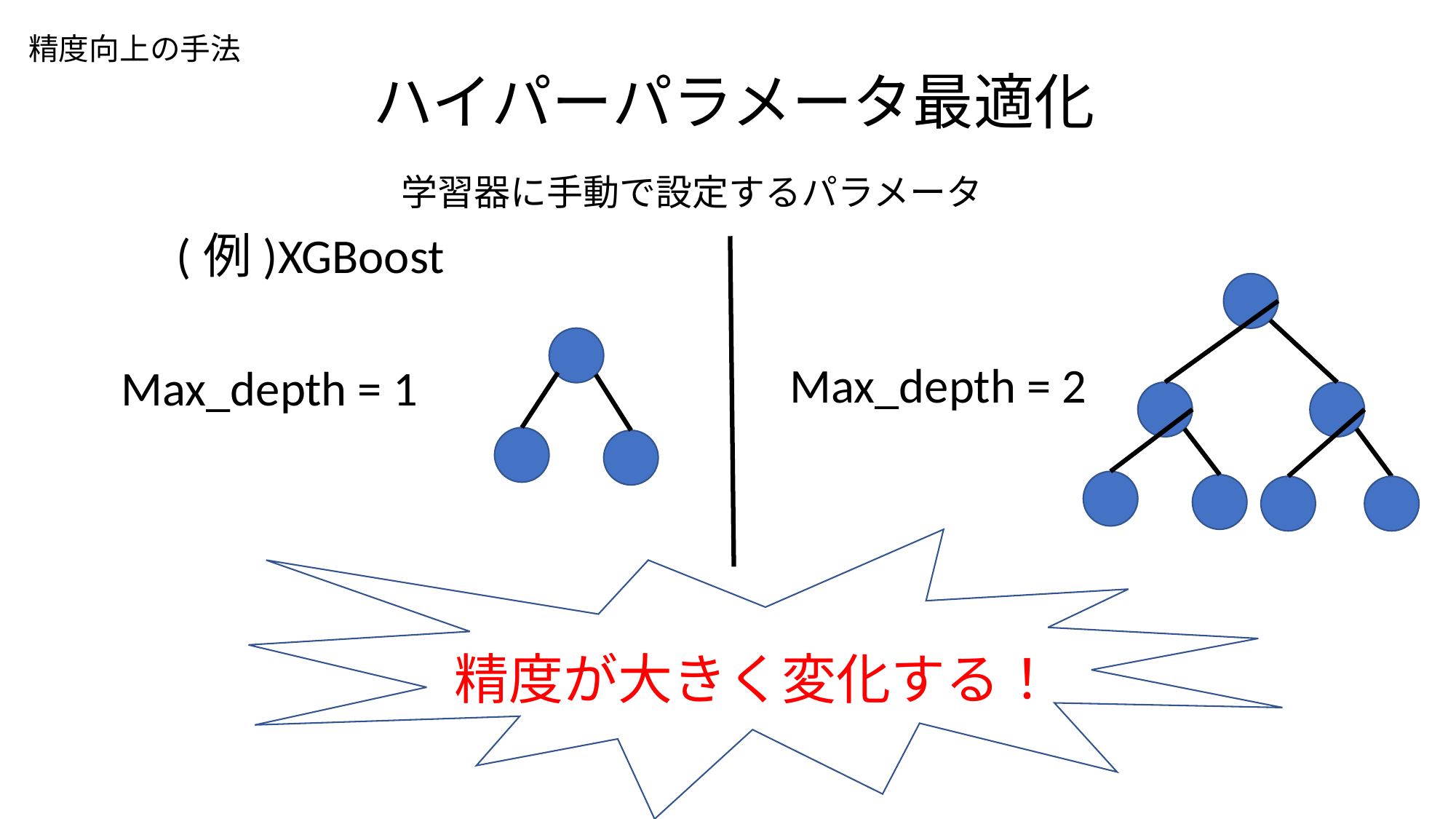

精度向上の手法
ハイパーパラメータ最適化
学習器に手動で設定するパラメータ
(例)XGBoost

Max_depth = 2
Max_depth = 1

精度が大きく変化する！